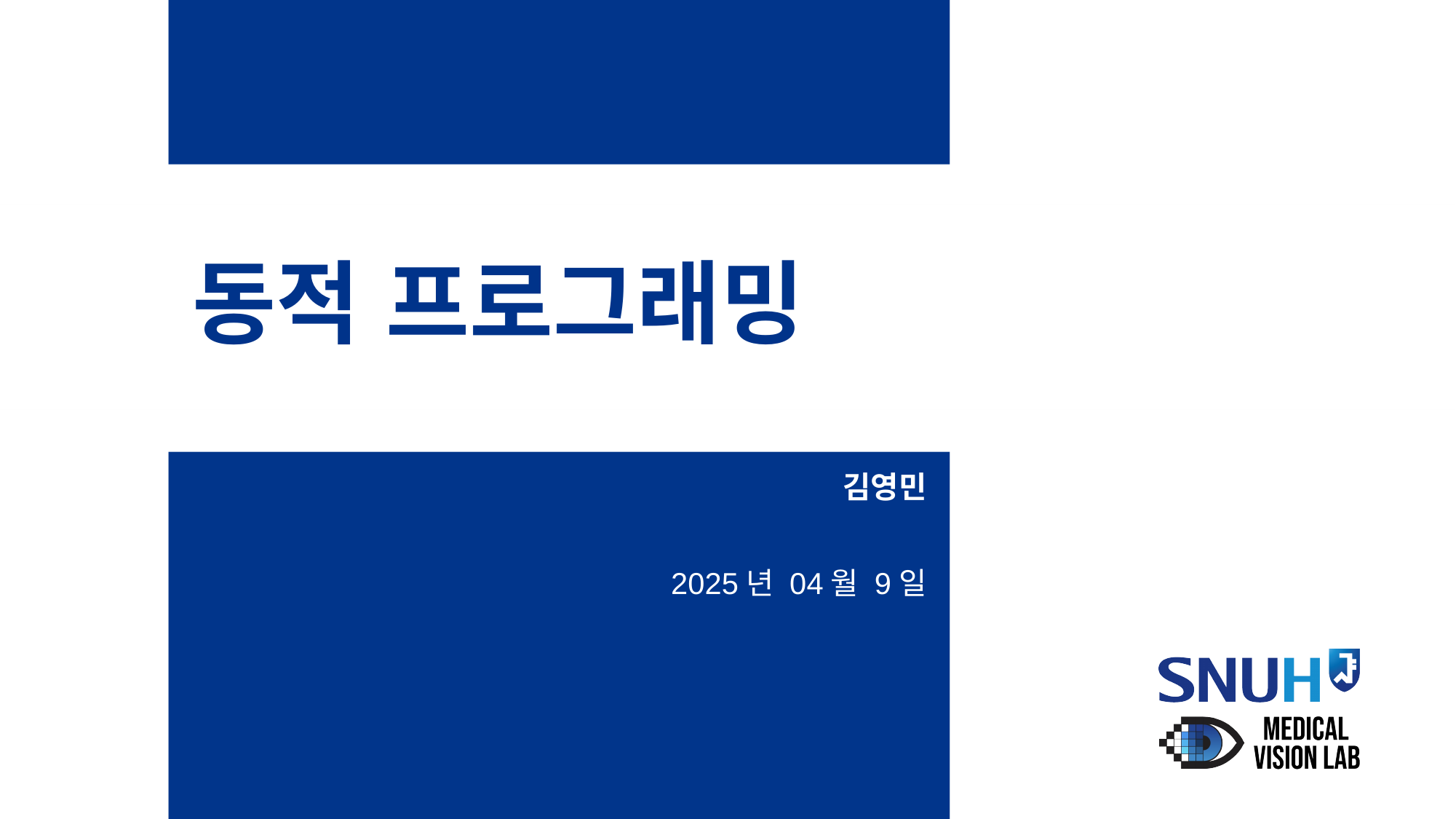

# 동적 프로그래밍
김영민

2025년 04월 9일